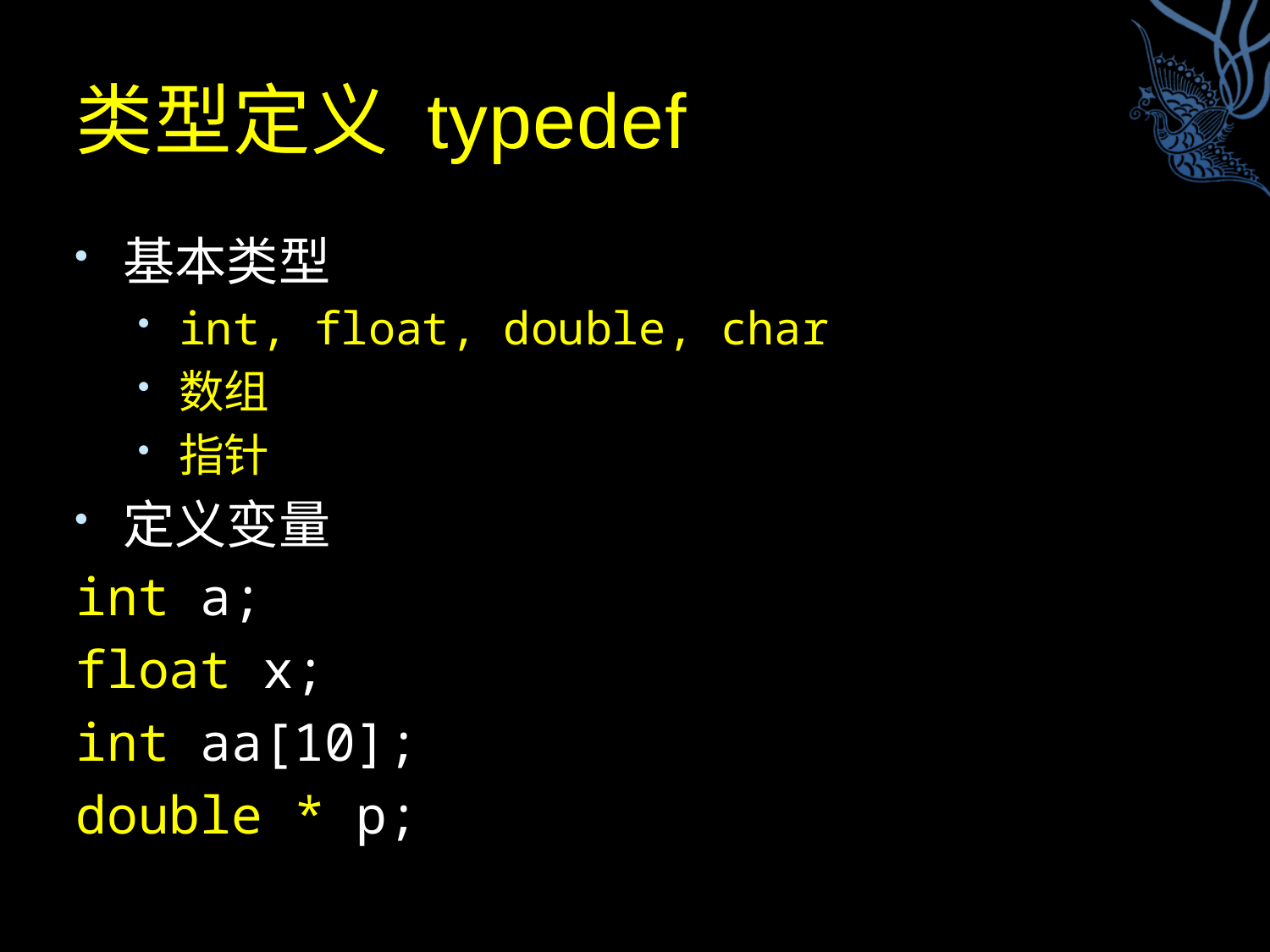

# 类型定义 typedef
基本类型
int, float, double, char
数组
指针
定义变量
int a;
float x;
int aa[10];
double * p;